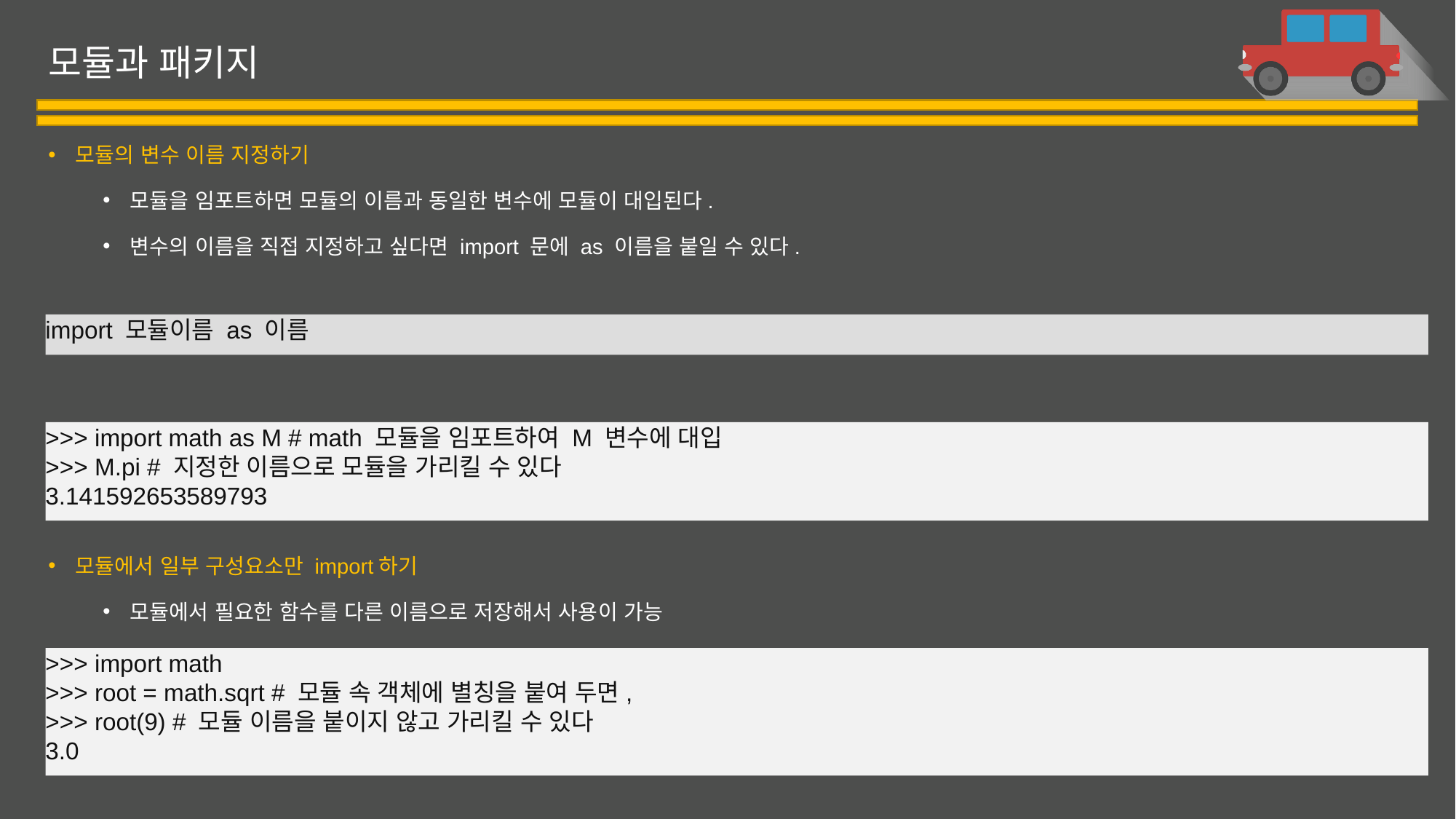

# 모듈과 패키지
모듈의 변수 이름 지정하기
모듈을 임포트하면 모듈의 이름과 동일한 변수에 모듈이 대입된다.
변수의 이름을 직접 지정하고 싶다면 import 문에 as 이름을 붙일 수 있다.

모듈에서 일부 구성요소만 import하기
모듈에서 필요한 함수를 다른 이름으로 저장해서 사용이 가능

import 모듈이름 as 이름
>>> import math as M # math 모듈을 임포트하여 M 변수에 대입
>>> M.pi # 지정한 이름으로 모듈을 가리킬 수 있다
3.141592653589793
>>> import math
>>> root = math.sqrt # 모듈 속 객체에 별칭을 붙여 두면,
>>> root(9) # 모듈 이름을 붙이지 않고 가리킬 수 있다
3.0